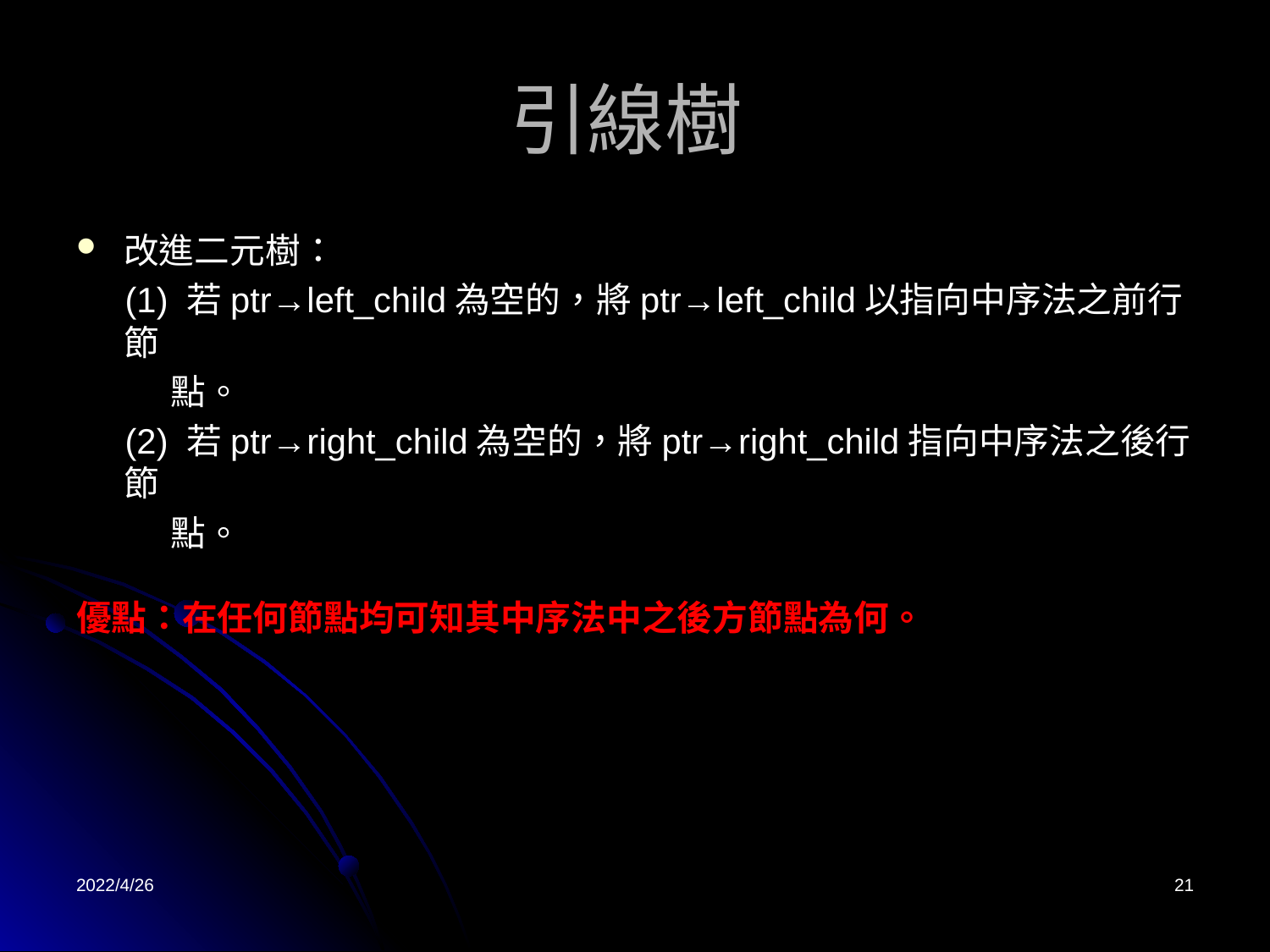

# 引線樹
改進二元樹：
     (1) 若ptr→left_child為空的，將ptr→left_child以指向中序法之前行節
           點。
     (2) 若ptr→right_child為空的，將ptr→right_child指向中序法之後行節
           點。

優點：在任何節點均可知其中序法中之後方節點為何。

2022/4/26
21